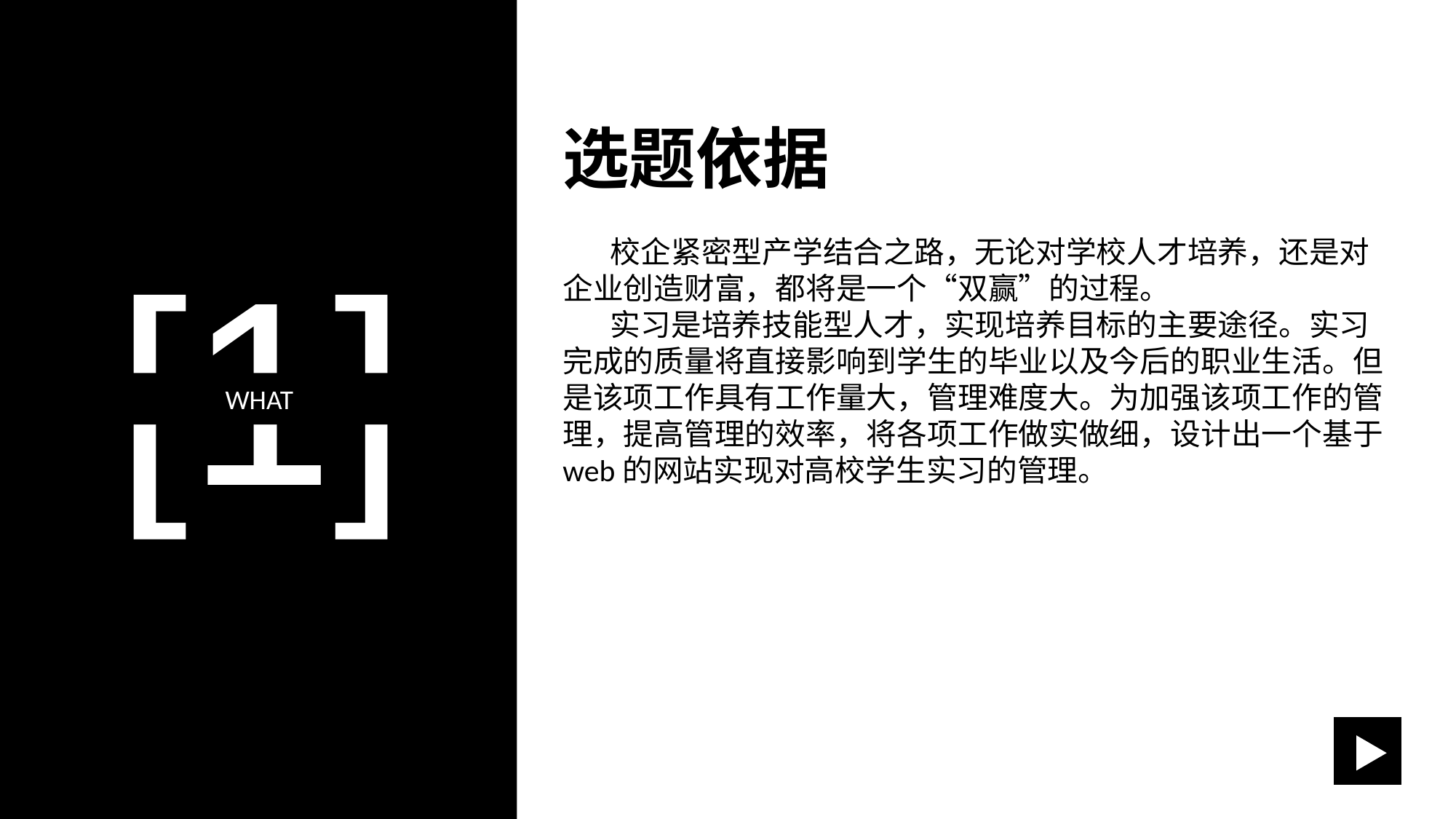

选题依据

      校企紧密型产学结合之路，无论对学校人才培养，还是对企业创造财富，都将是一个“双赢”的过程。
      实习是培养技能型人才，实现培养目标的主要途径。实习完成的质量将直接影响到学生的毕业以及今后的职业生活。但是该项工作具有工作量大，管理难度大。为加强该项工作的管理，提高管理的效率，将各项工作做实做细，设计出一个基于web的网站实现对高校学生实习的管理。

[1]
WHAT